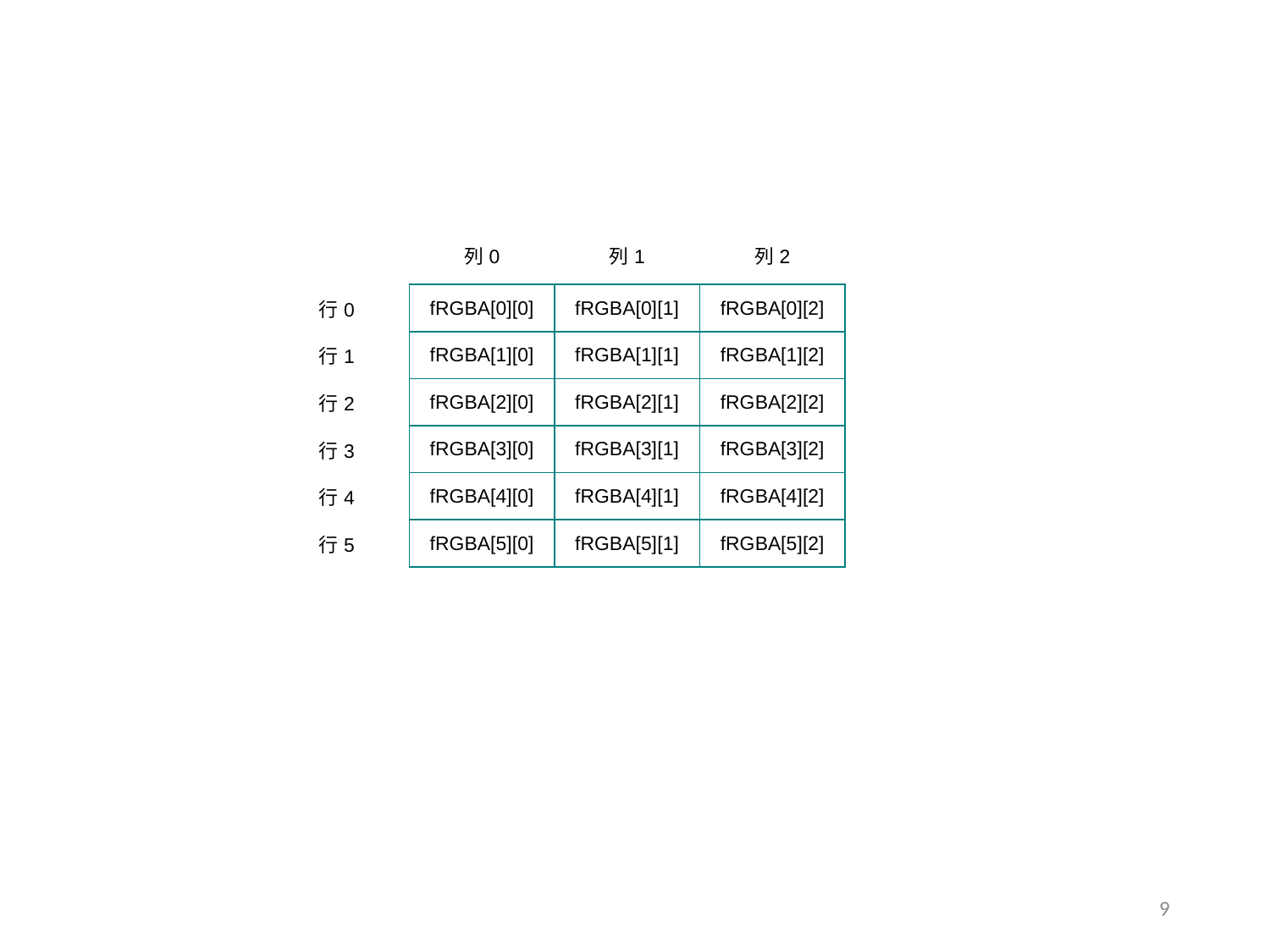

#
|  | 列0 | 列1 | 列2 |
| --- | --- | --- | --- |
| 行0 | fRGBA[0][0] | fRGBA[0][1] | fRGBA[0][2] |
| 行1 | fRGBA[1][0] | fRGBA[1][1] | fRGBA[1][2] |
| 行2 | fRGBA[2][0] | fRGBA[2][1] | fRGBA[2][2] |
| 行3 | fRGBA[3][0] | fRGBA[3][1] | fRGBA[3][2] |
| 行4 | fRGBA[4][0] | fRGBA[4][1] | fRGBA[4][2] |
| 行5 | fRGBA[5][0] | fRGBA[5][1] | fRGBA[5][2] |

9